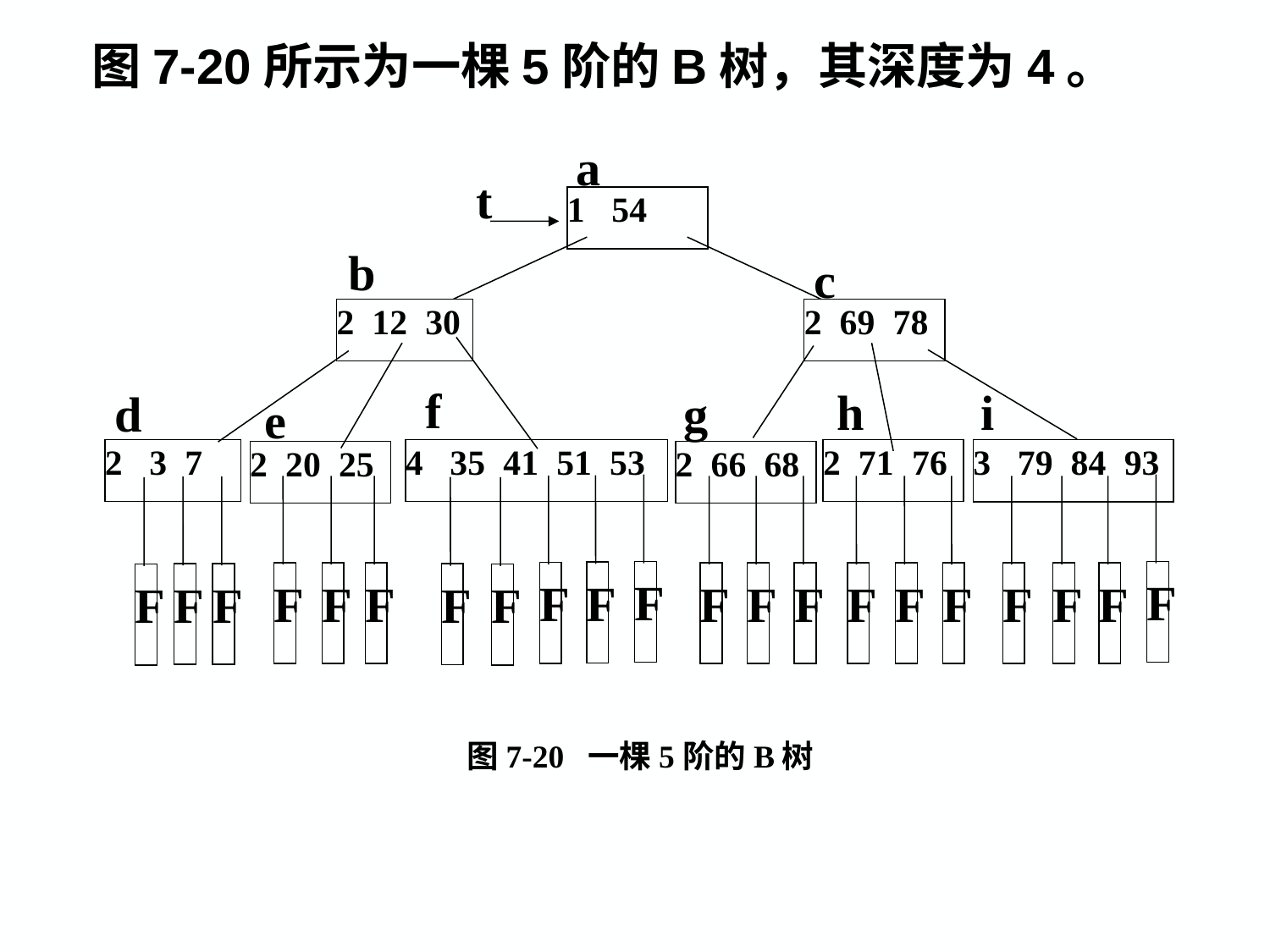

图7-20所示为一棵5阶的B树，其深度为4。
a
t

1   54

2  12  30
2  69  78

2   3  7
2  20  25
4   35  41  51  53
2  71  76
2  66  68
3   79  84  93
b
c
f
h
i
d
g
e

F

F

F

F

F

F

F

F

F

F

F

F

F

F

F

F

F

F

F

F

F
图7-20  一棵5阶的B树